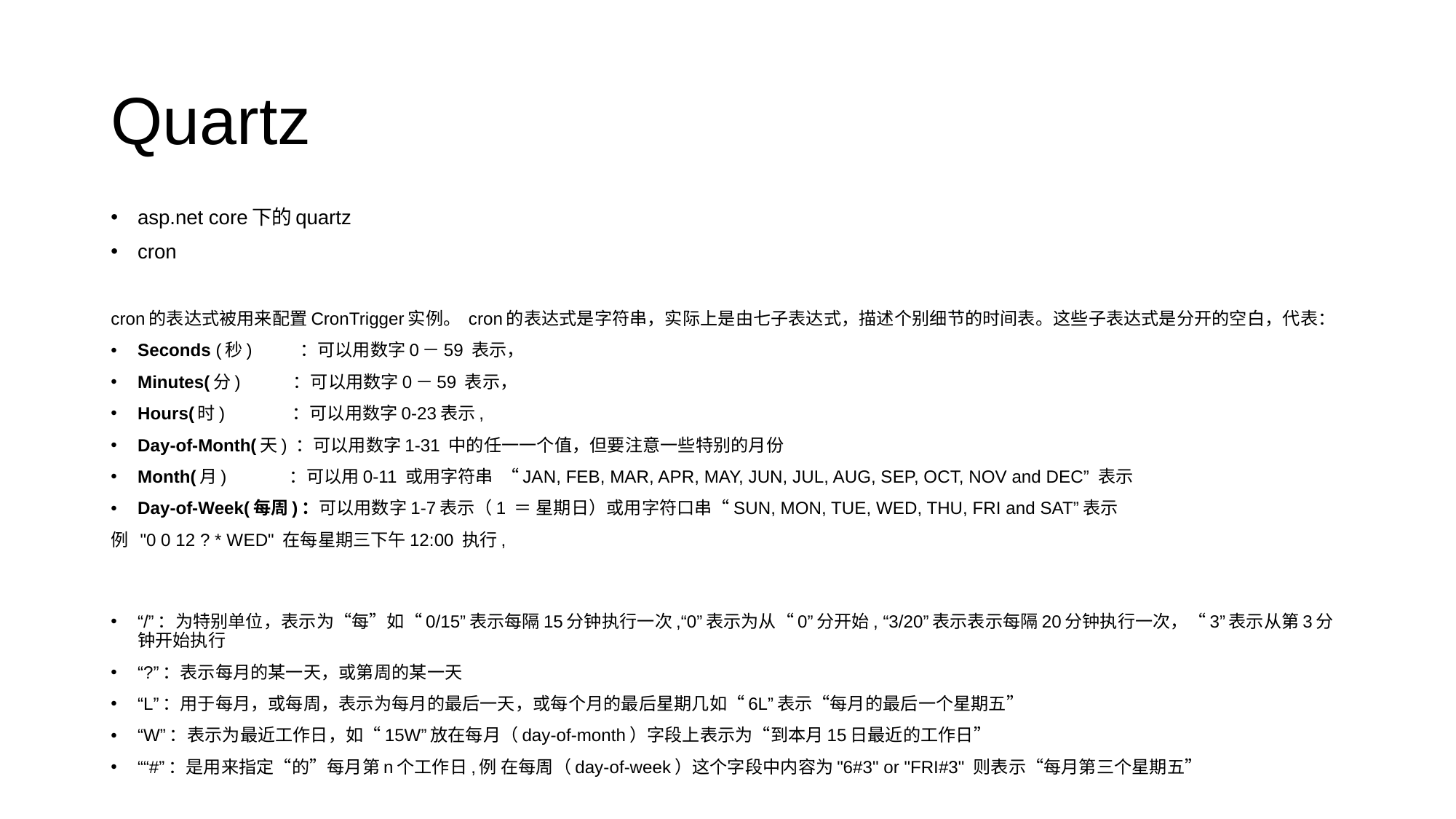

# Quartz
asp.net core下的quartz
cron

cron的表达式被用来配置CronTrigger实例。 cron的表达式是字符串，实际上是由七子表达式，描述个别细节的时间表。这些子表达式是分开的空白，代表：
Seconds (秒)         ：可以用数字0－59 表示，
Minutes(分)          ：可以用数字0－59 表示，
Hours(时)             ：可以用数字0-23表示,
Day-of-Month(天) ：可以用数字1-31 中的任一一个值，但要注意一些特别的月份
Month(月)            ：可以用0-11 或用字符串  “JAN, FEB, MAR, APR, MAY, JUN, JUL, AUG, SEP, OCT, NOV and DEC” 表示
Day-of-Week(每周)：可以用数字1-7表示（1 ＝ 星期日）或用字符口串“SUN, MON, TUE, WED, THU, FRI and SAT”表示
例  "0 0 12 ? * WED" 在每星期三下午12:00 执行,

“/”：为特别单位，表示为“每”如“0/15”表示每隔15分钟执行一次,“0”表示为从“0”分开始, “3/20”表示表示每隔20分钟执行一次，“3”表示从第3分钟开始执行
“?”：表示每月的某一天，或第周的某一天
“L”：用于每月，或每周，表示为每月的最后一天，或每个月的最后星期几如“6L”表示“每月的最后一个星期五”
“W”：表示为最近工作日，如“15W”放在每月（day-of-month）字段上表示为“到本月15日最近的工作日”
““#”：是用来指定“的”每月第n个工作日,例 在每周（day-of-week）这个字段中内容为"6#3" or "FRI#3" 则表示“每月第三个星期五”